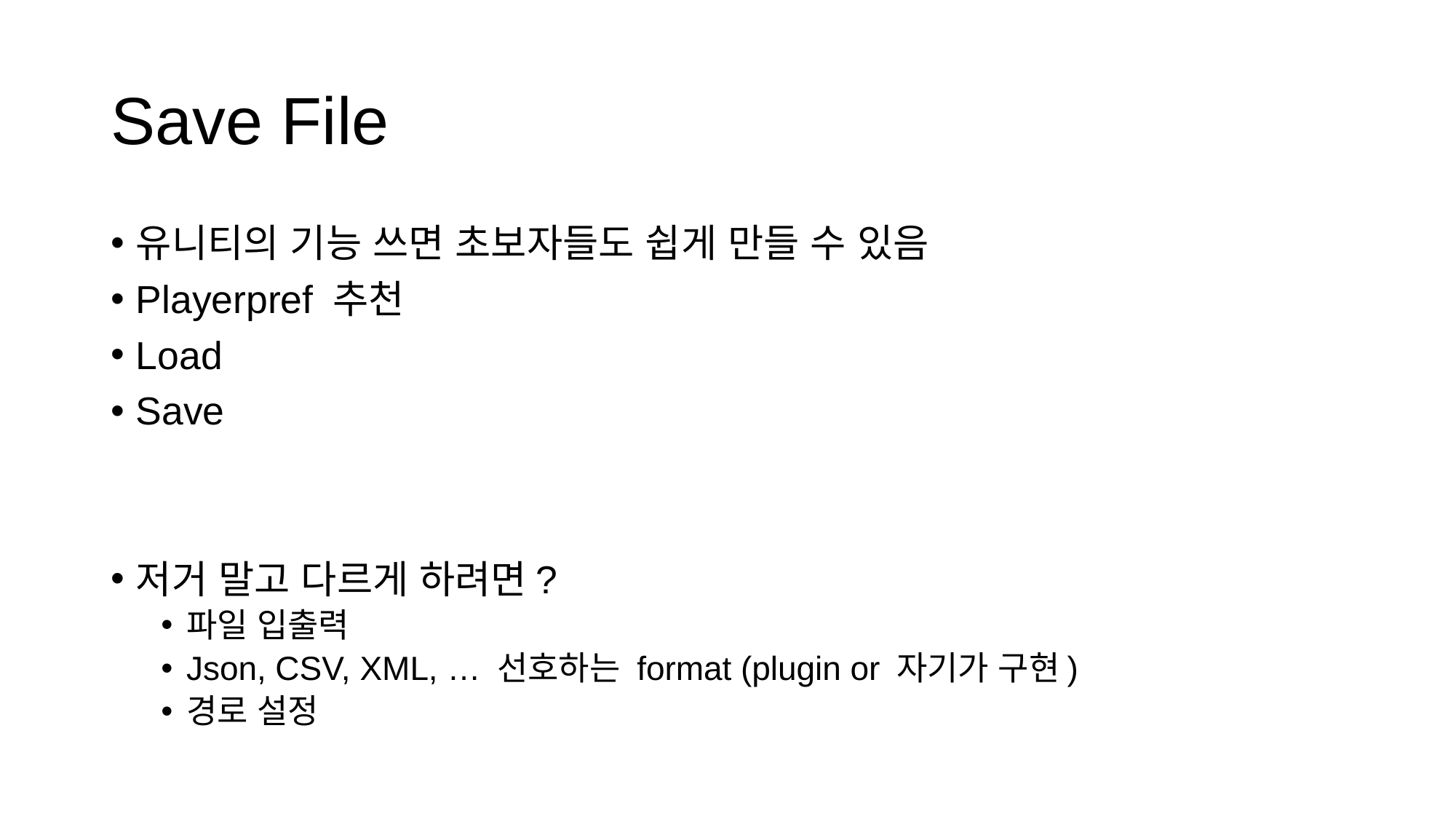

# Save File
유니티의 기능 쓰면 초보자들도 쉽게 만들 수 있음
Playerpref 추천
Load
Save

저거 말고 다르게 하려면?
파일 입출력
Json, CSV, XML, … 선호하는 format (plugin or 자기가 구현)
경로 설정